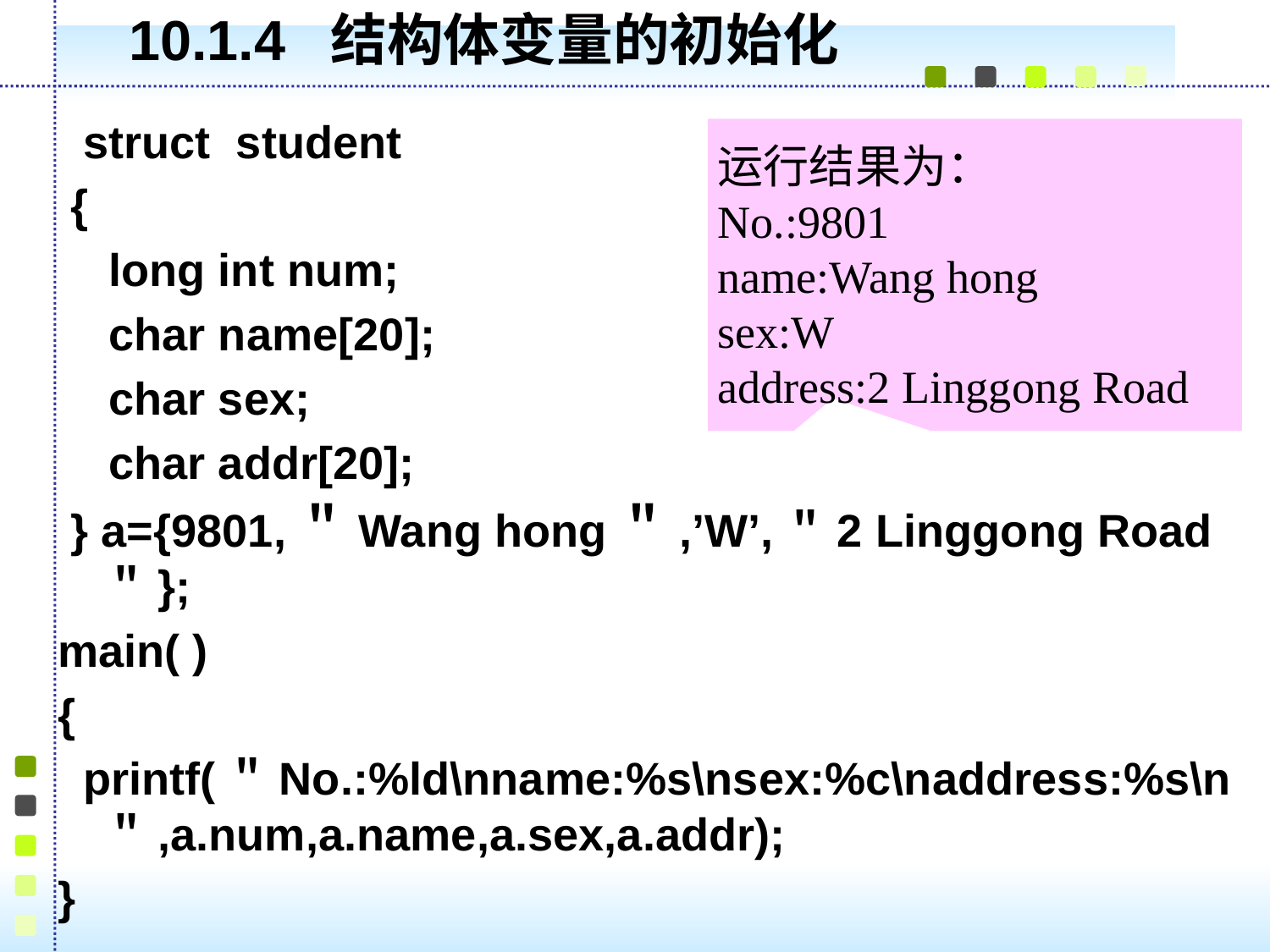

# 10.1.4  结构体变量的初始化
  struct  student
 {
    long int num;
    char name[20];
    char sex;
    char addr[20];
 } a={9801,＂Wang hong＂,’W’,＂2 Linggong Road＂};
main( )
{
  printf(＂No.:%ld\nname:%s\nsex:%c\naddress:%s\n ＂,a.num,a.name,a.sex,a.addr);
}
运行结果为：
No.:9801
name:Wang hong
sex:W
address:2 Linggong Road